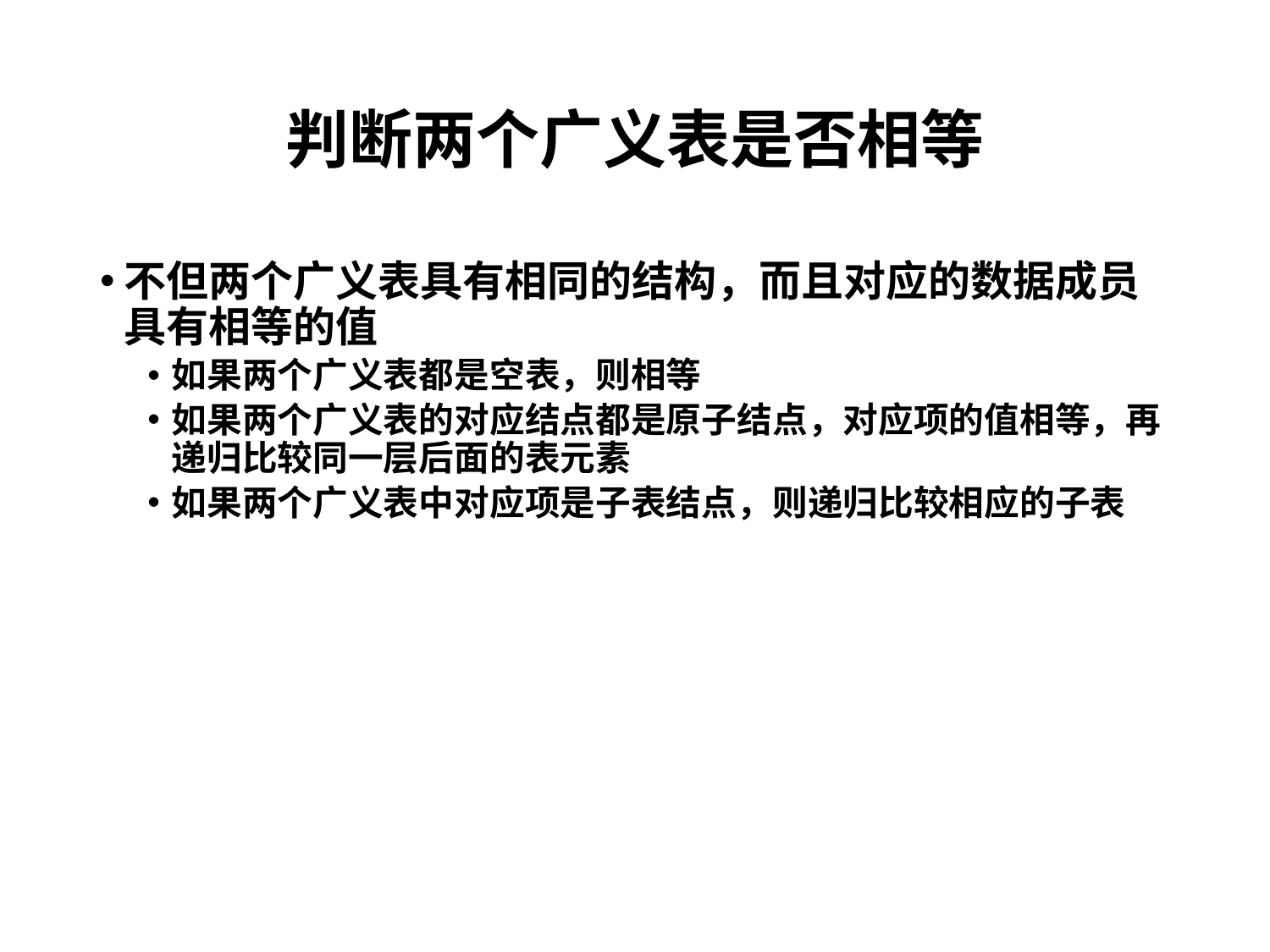

# 判断两个广义表是否相等
不但两个广义表具有相同的结构，而且对应的数据成员具有相等的值
如果两个广义表都是空表，则相等
如果两个广义表的对应结点都是原子结点，对应项的值相等，再递归比较同一层后面的表元素
如果两个广义表中对应项是子表结点，则递归比较相应的子表